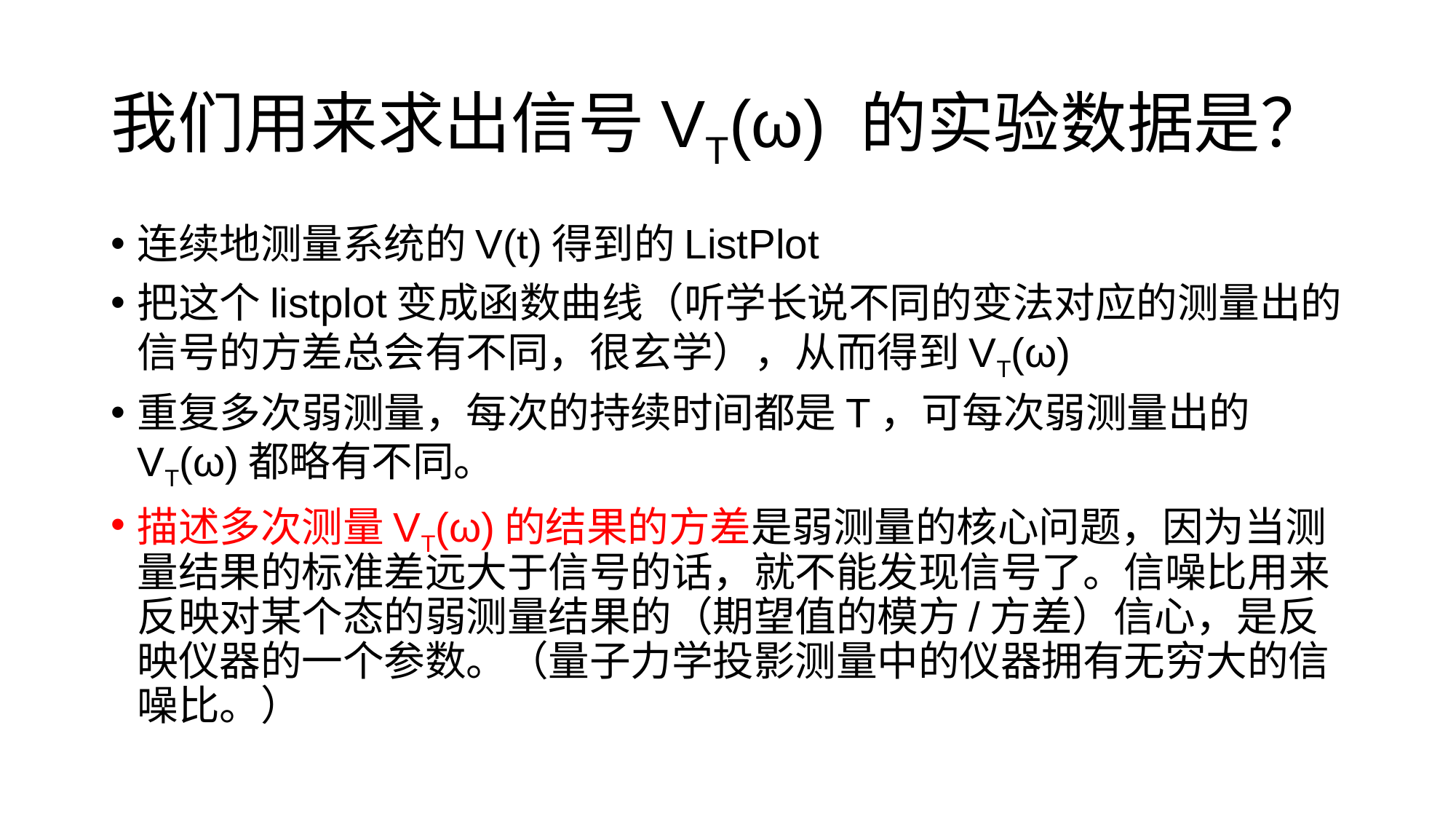

# 我们用来求出信号VT(ω) 的实验数据是？
连续地测量系统的V(t)得到的ListPlot
把这个listplot变成函数曲线（听学长说不同的变法对应的测量出的信号的方差总会有不同，很玄学），从而得到VT(ω)
重复多次弱测量，每次的持续时间都是T，可每次弱测量出的VT(ω)都略有不同。
描述多次测量VT(ω)的结果的方差是弱测量的核心问题，因为当测量结果的标准差远大于信号的话，就不能发现信号了。信噪比用来反映对某个态的弱测量结果的（期望值的模方/方差）信心，是反映仪器的一个参数。（量子力学投影测量中的仪器拥有无穷大的信噪比。）